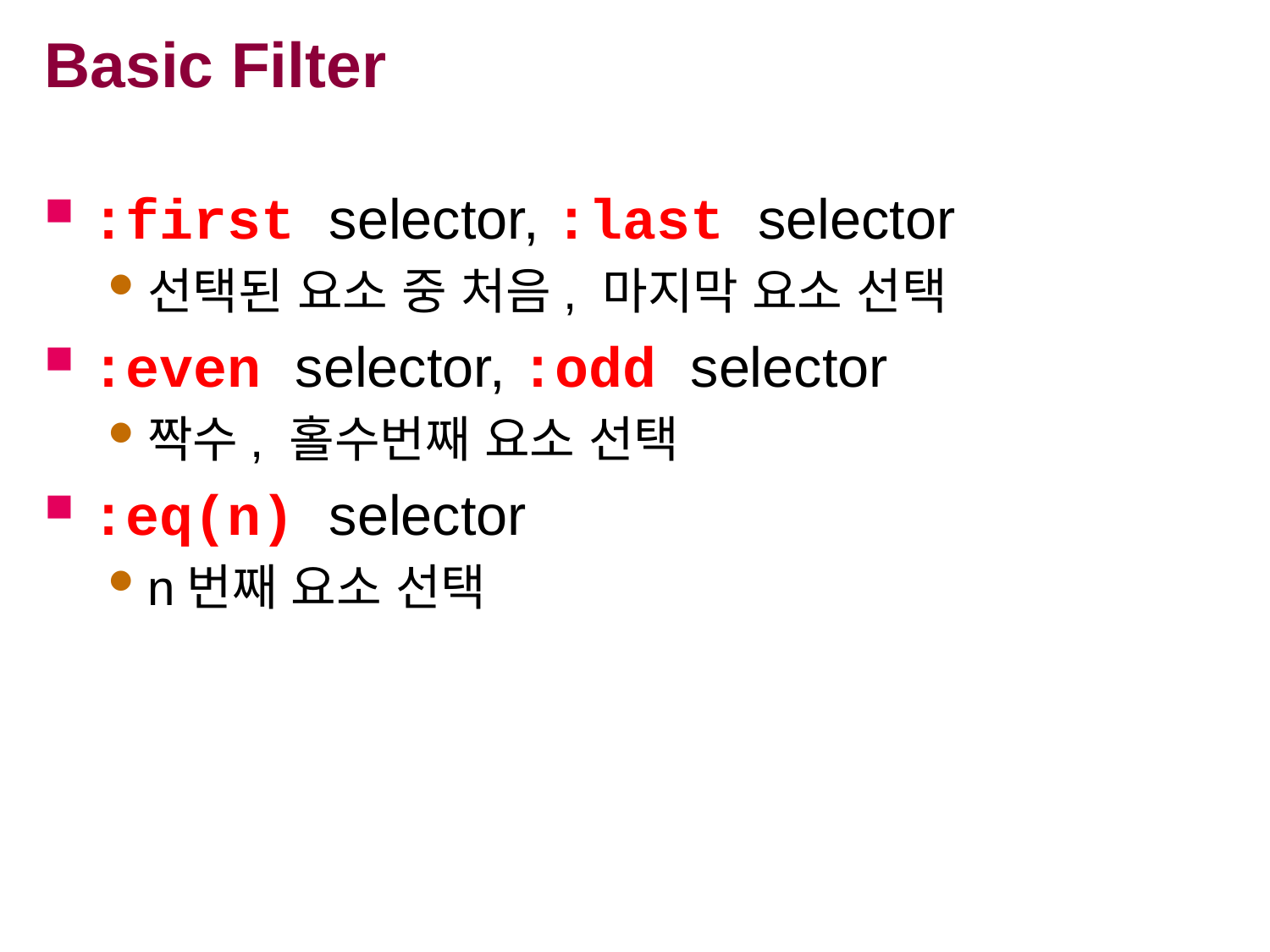

# Basic Filter
:first selector, :last selector
선택된 요소 중 처음, 마지막 요소 선택
:even selector, :odd selector
짝수, 홀수번째 요소 선택
:eq(n) selector
n번째 요소 선택